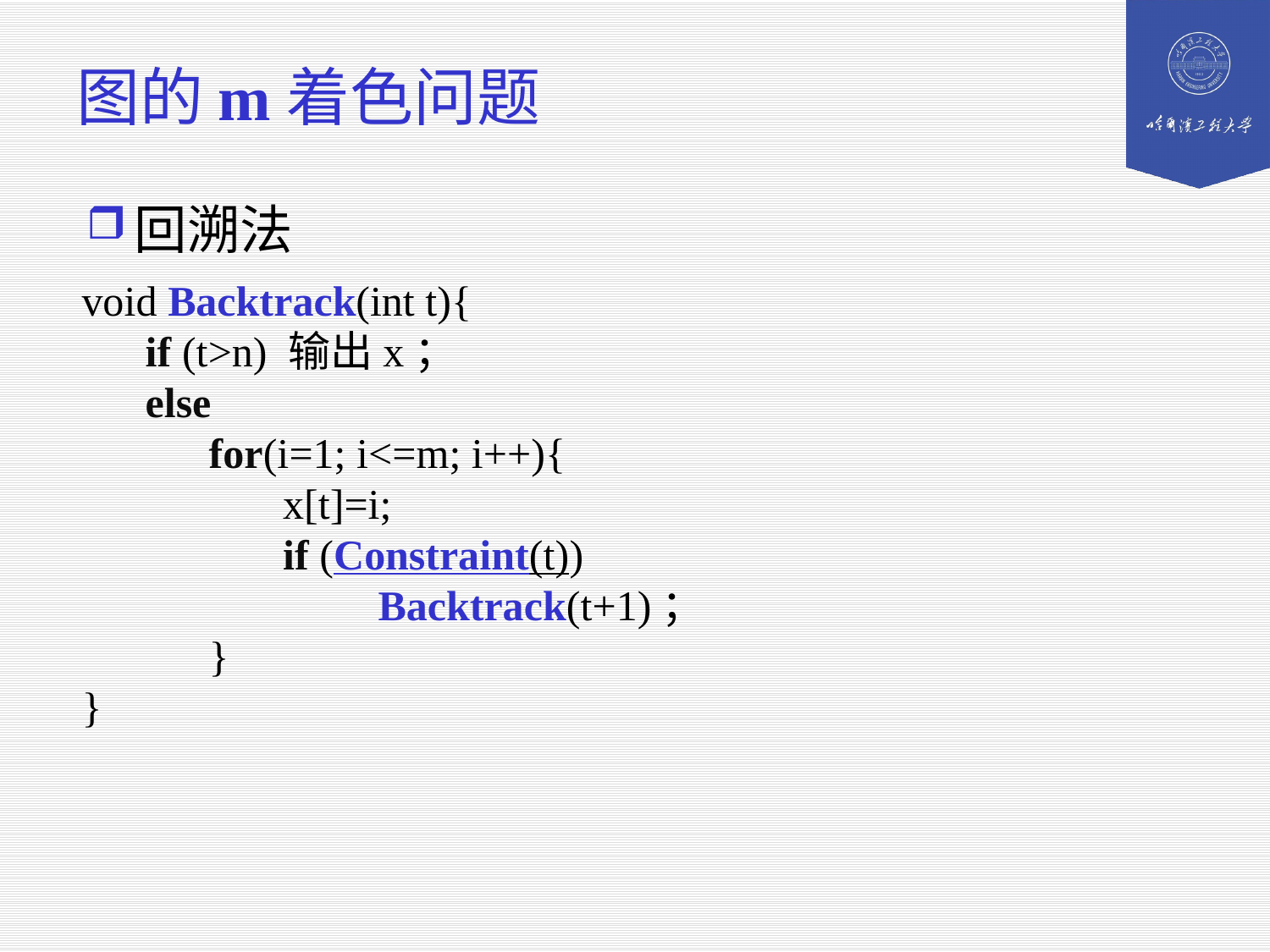

# 图的m着色问题
回溯法
void Backtrack(int t){
      if (t>n) 输出x；
      else
            for(i=1; i<=m; i++){
                   x[t]=i;
                   if (Constraint(t))
                            Backtrack(t+1)；
            }
}